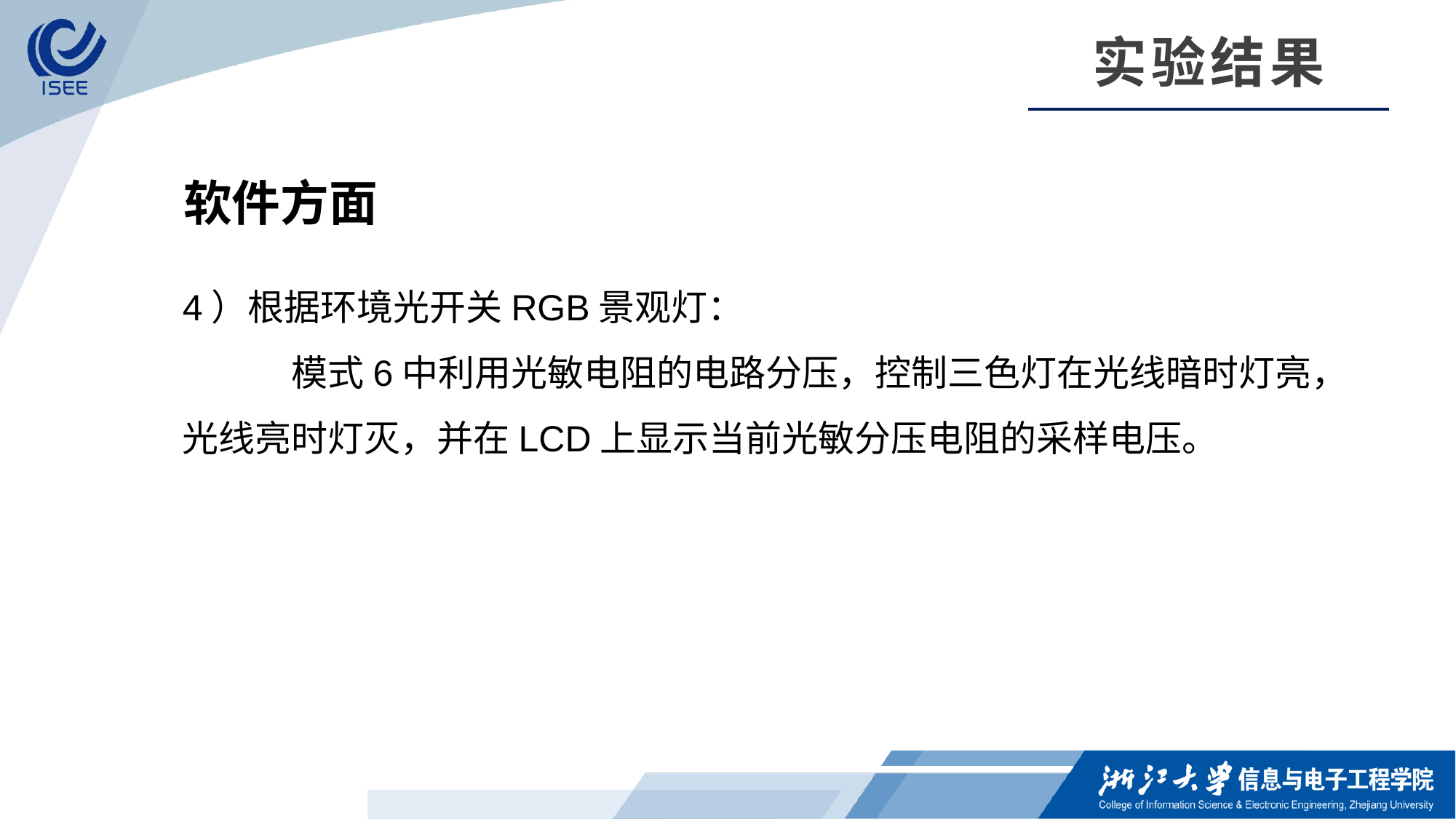

实验结果
软件方面
4）根据环境光开关RGB景观灯：
	模式6中利用光敏电阻的电路分压，控制三色灯在光线暗时灯亮，光线亮时灯灭，并在LCD上显示当前光敏分压电阻的采样电压。